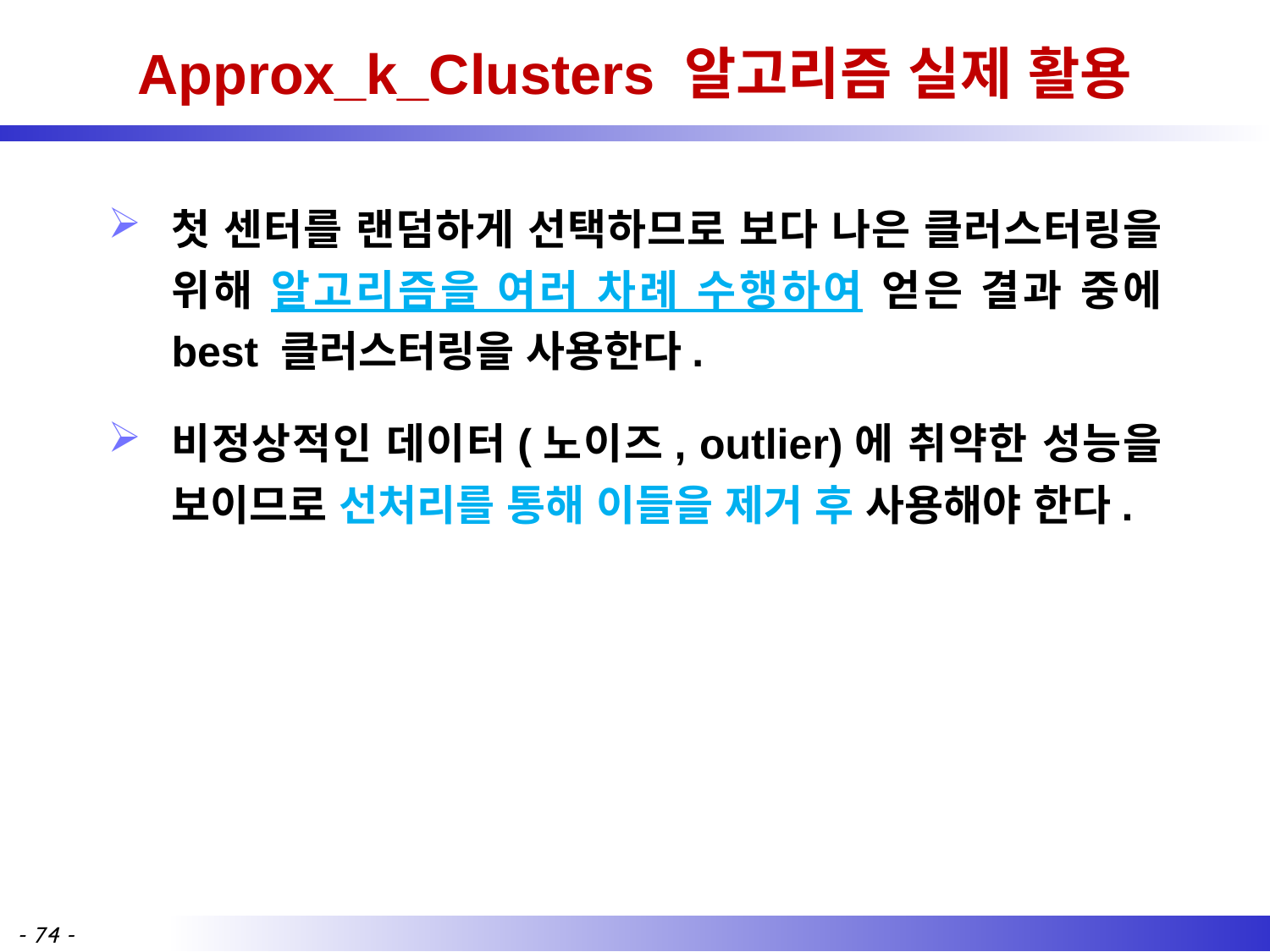

# Approx_k_Clusters 알고리즘 실제 활용
첫 센터를 랜덤하게 선택하므로 보다 나은 클러스터링을 위해 알고리즘을 여러 차례 수행하여 얻은 결과 중에 best 클러스터링을 사용한다.
비정상적인 데이터(노이즈, outlier)에 취약한 성능을 보이므로 선처리를 통해 이들을 제거 후 사용해야 한다.
- 74 -